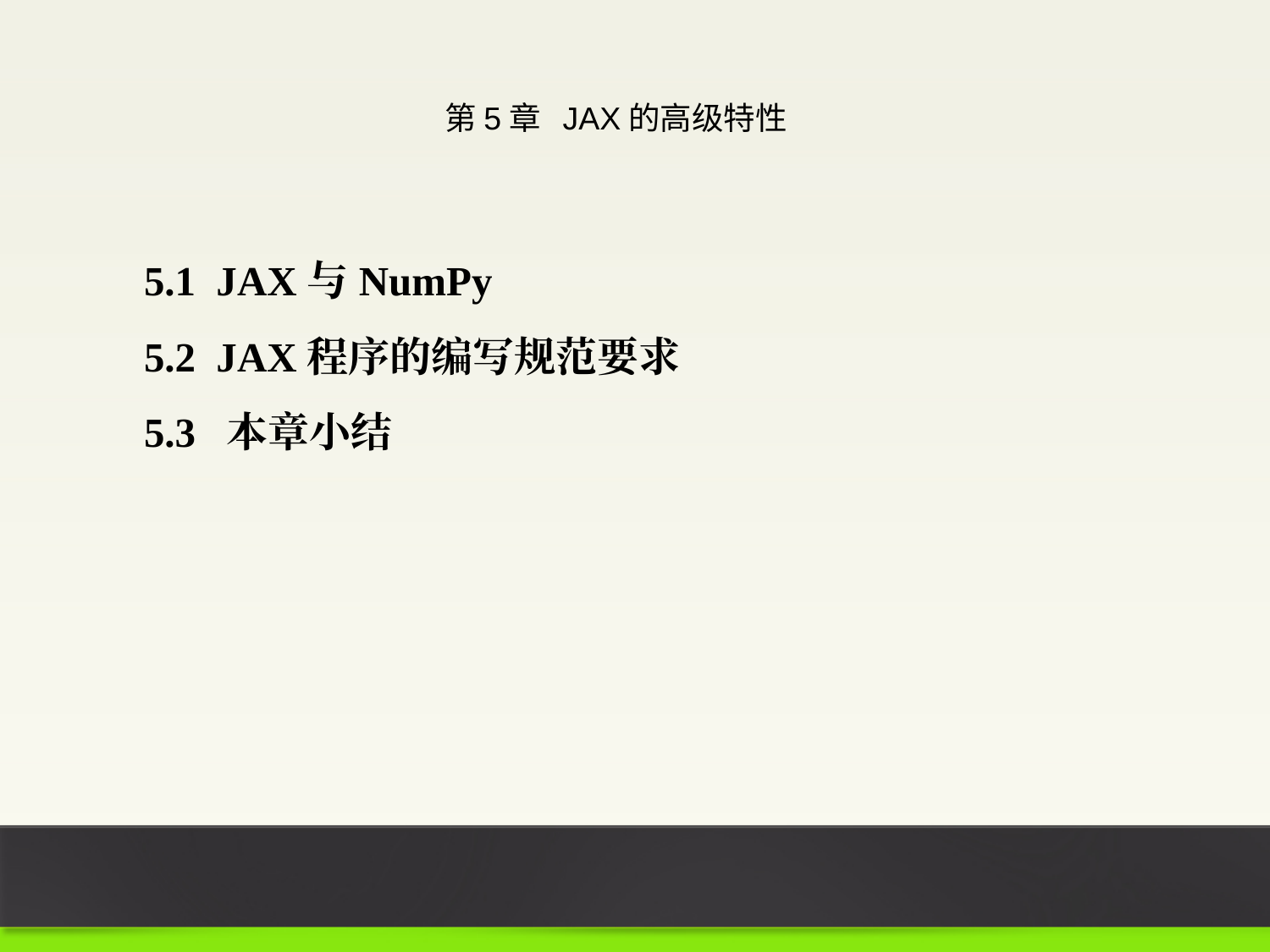

第5章  JAX的高级特性
5.1  JAX与NumPy
5.2  JAX程序的编写规范要求
5.3  本章小结